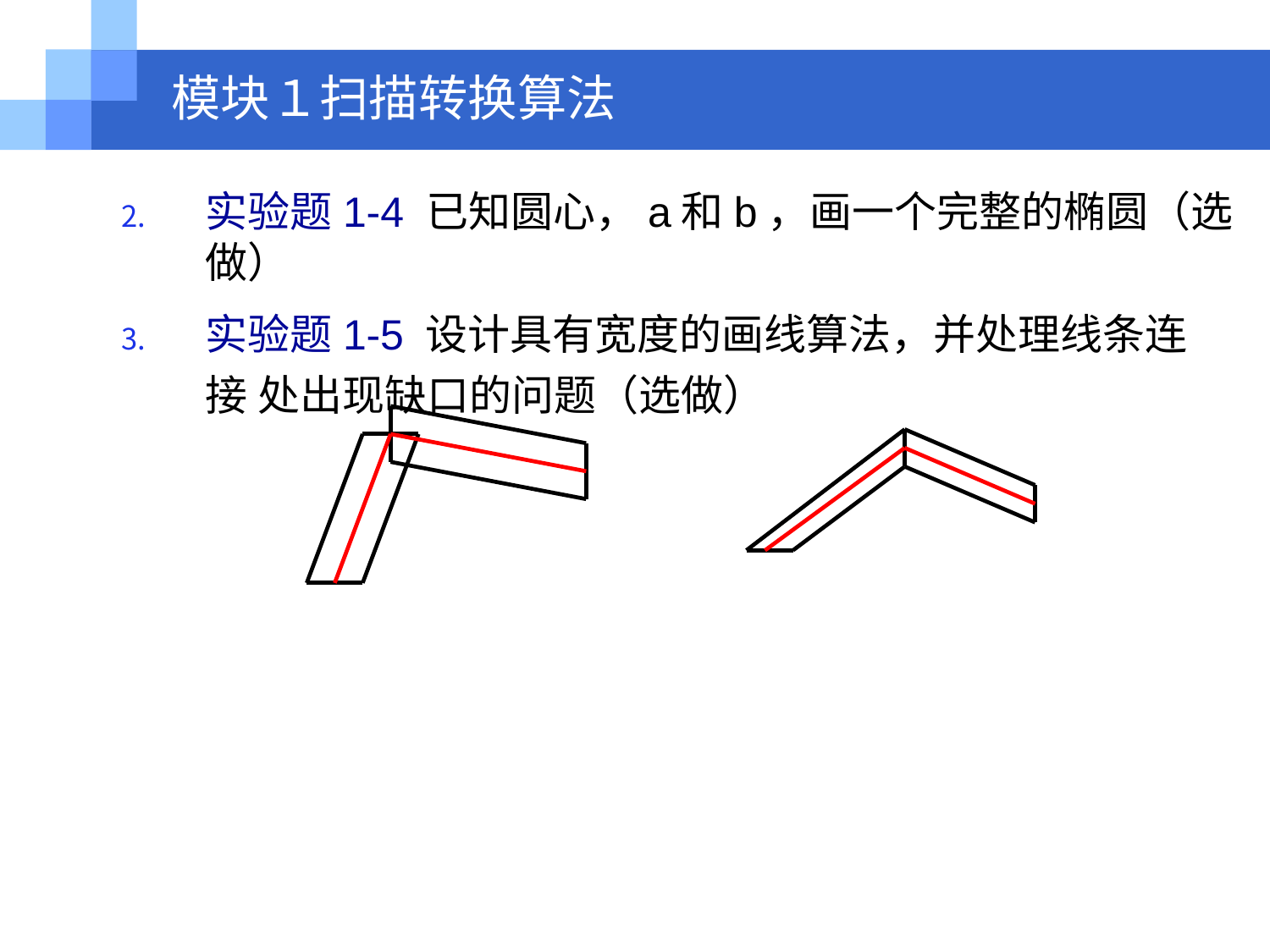

# 模块１扫描转换算法
实验题1-4 已知圆心，a和b，画一个完整的椭圆（选做）
实验题1-5 设计具有宽度的画线算法，并处理线条连接 处出现缺口的问题（选做）